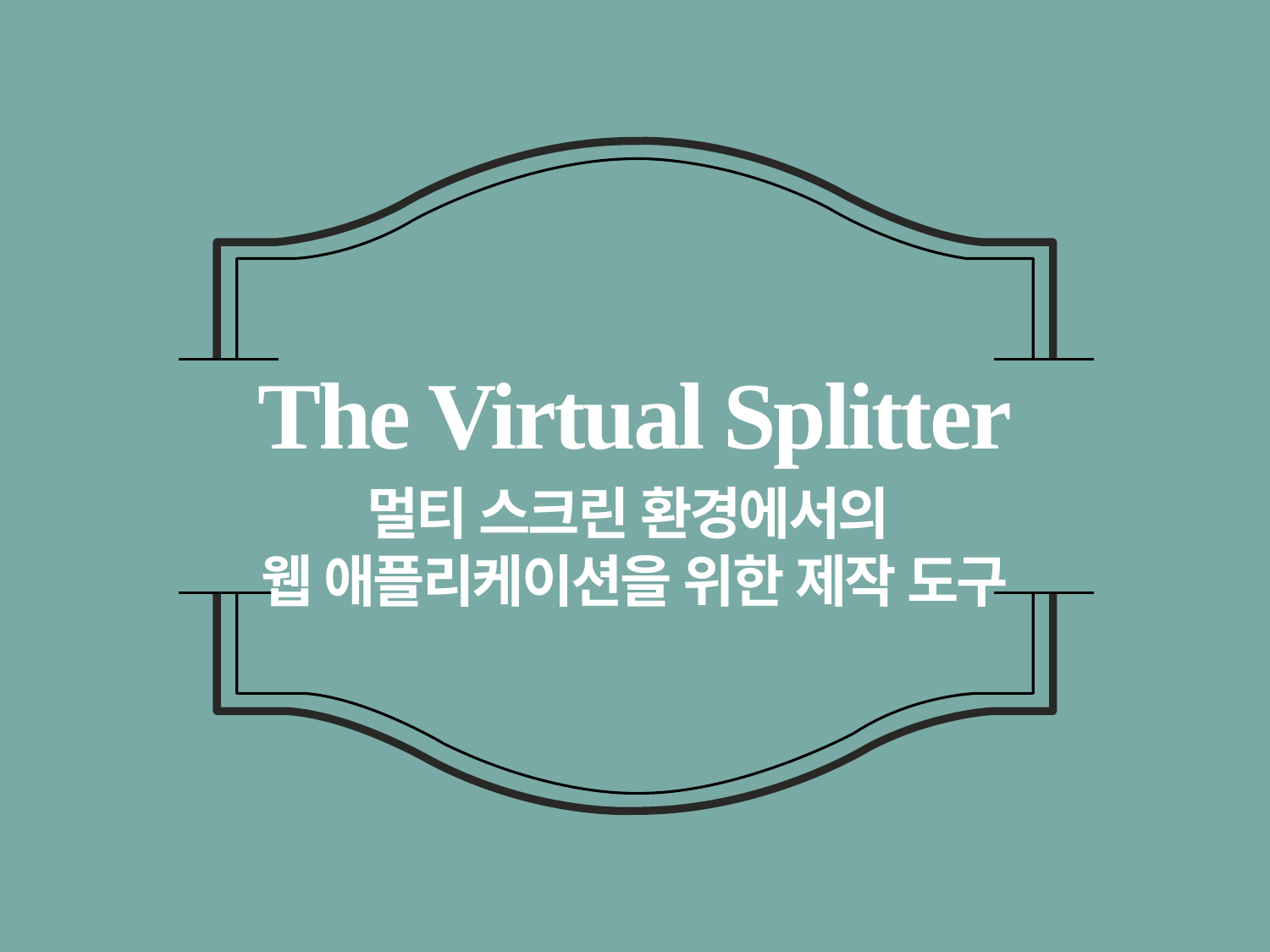

The Virtual Splitter
멀티 스크린 환경에서의
웹 애플리케이션을 위한 제작 도구